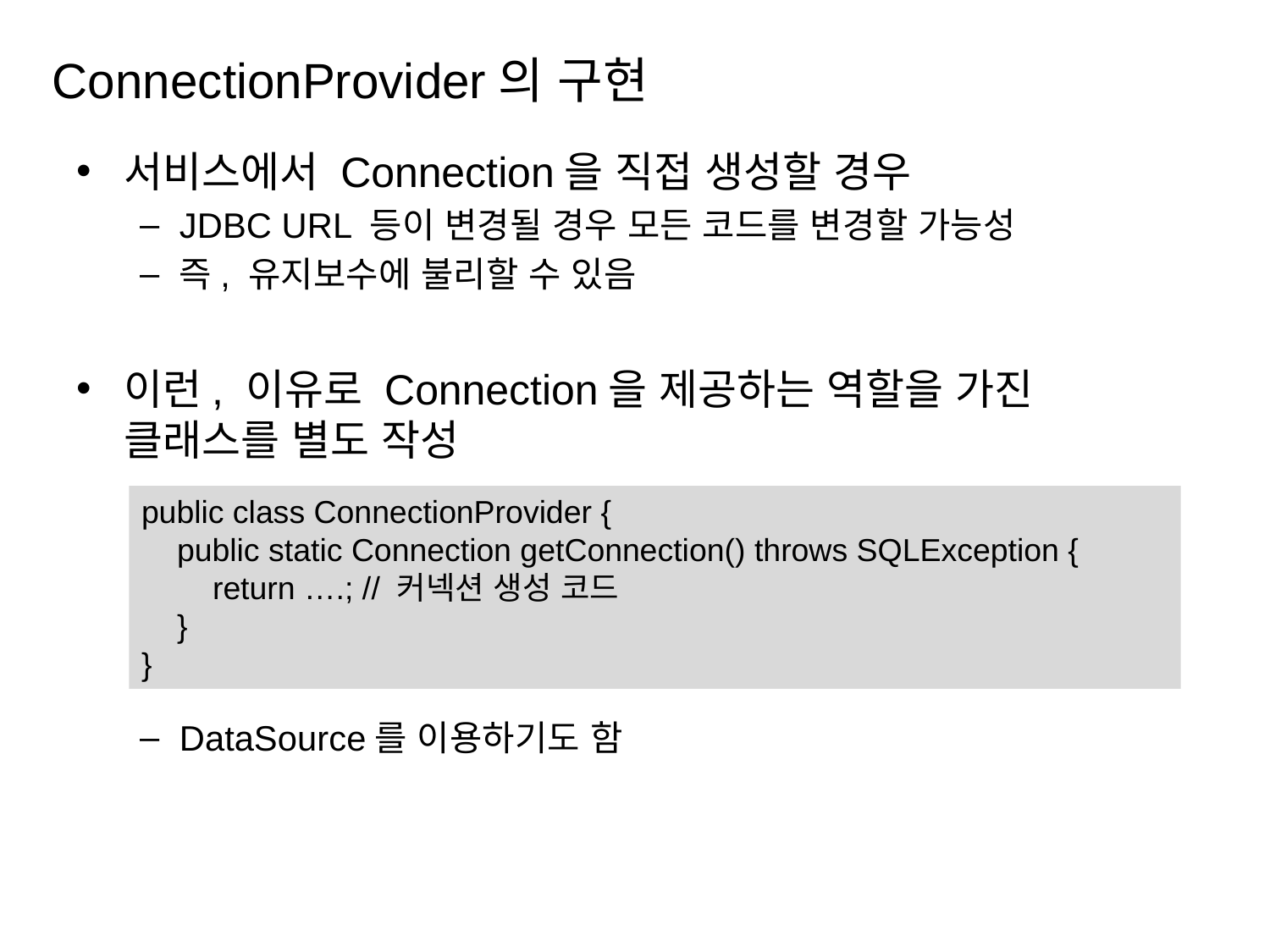

# ConnectionProvider의 구현
서비스에서 Connection을 직접 생성할 경우
JDBC URL 등이 변경될 경우 모든 코드를 변경할 가능성
즉, 유지보수에 불리할 수 있음

이런, 이유로 Connection을 제공하는 역할을 가진 클래스를 별도 작성

DataSource를 이용하기도 함

public class ConnectionProvider {
    public static Connection getConnection() throws SQLException {
        return ….; // 커넥션 생성 코드
    }
}